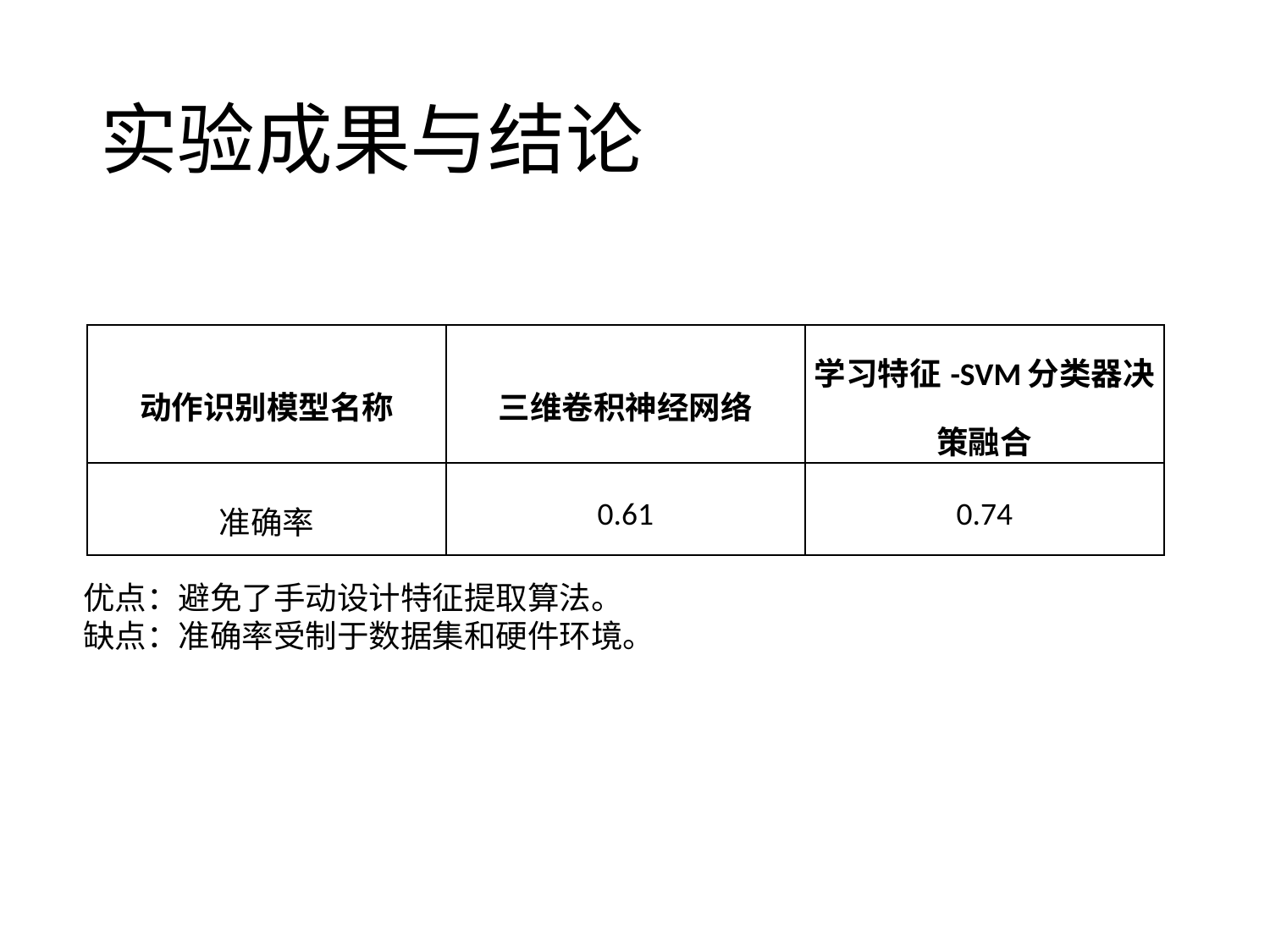

# 实验成果与结论
| 动作识别模型名称 | 三维卷积神经网络 | 学习特征-SVM分类器决策融合 |
| --- | --- | --- |
| 准确率 | 0.61 | 0.74 |
优点：避免了手动设计特征提取算法。
缺点：准确率受制于数据集和硬件环境。